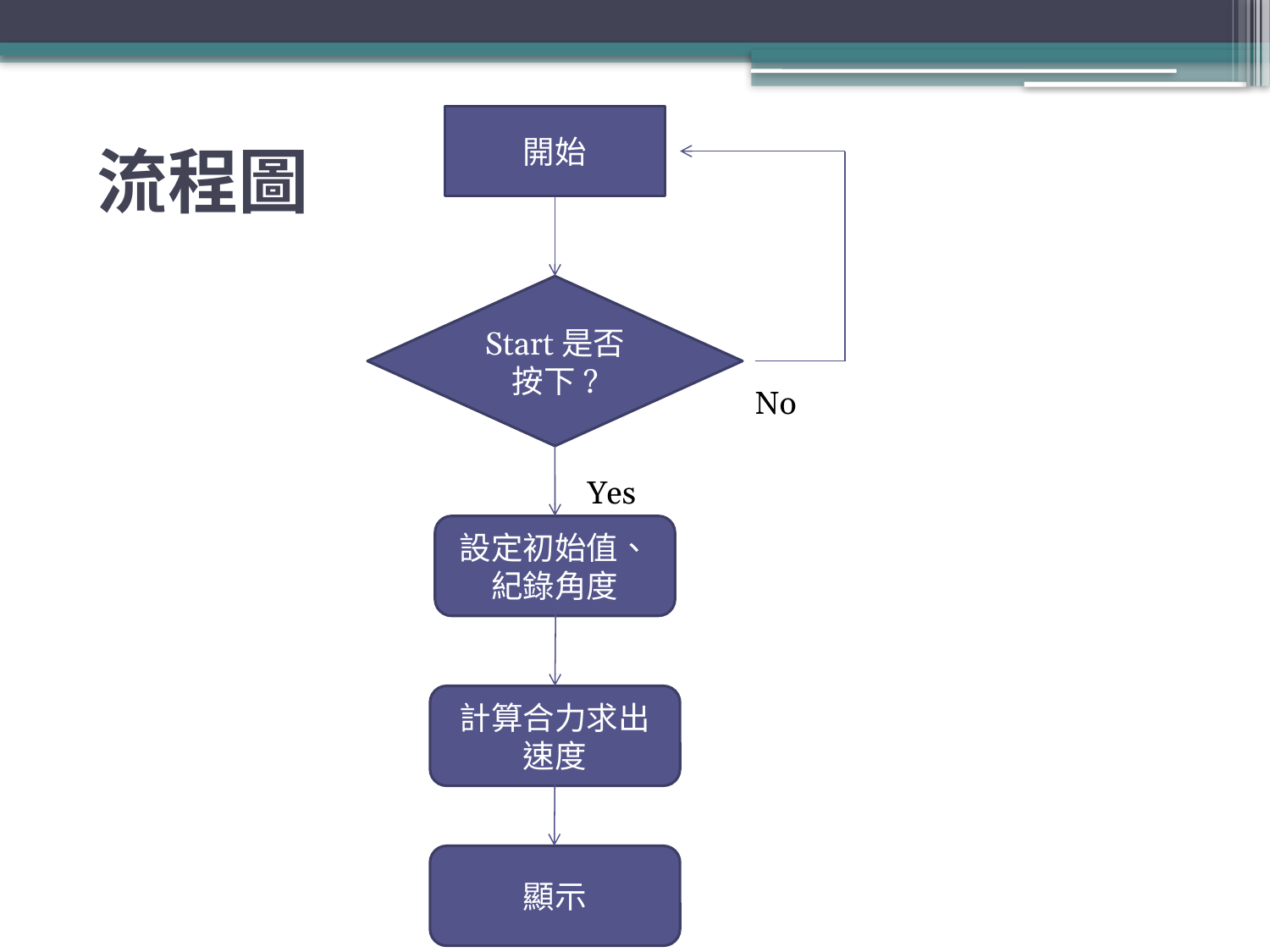

開始
# 流程圖
Start是否按下?
No
Yes
設定初始值、紀錄角度
計算合力求出速度
顯示